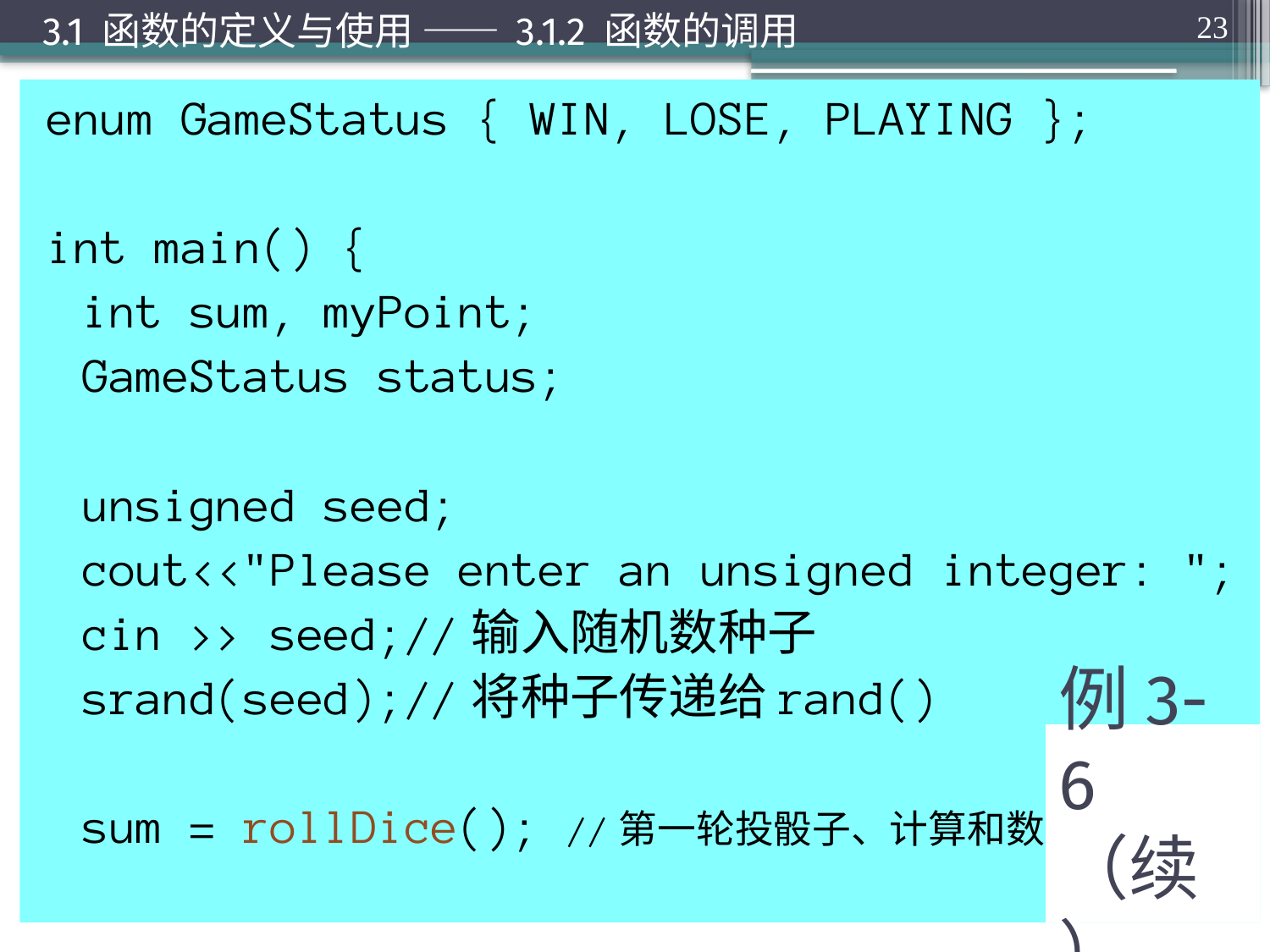

3.1 函数的定义与使用 —— 3.1.2 函数的调用
23
enum GameStatus { WIN, LOSE, PLAYING };

int main() {
	int sum, myPoint;
	GameStatus status;

	unsigned seed;
	cout<<"Please enter an unsigned integer: ";
	cin >> seed;//输入随机数种子
	srand(seed);//将种子传递给rand()

	sum = rollDice(); //第一轮投骰子、计算和数
# 例3-6（续）